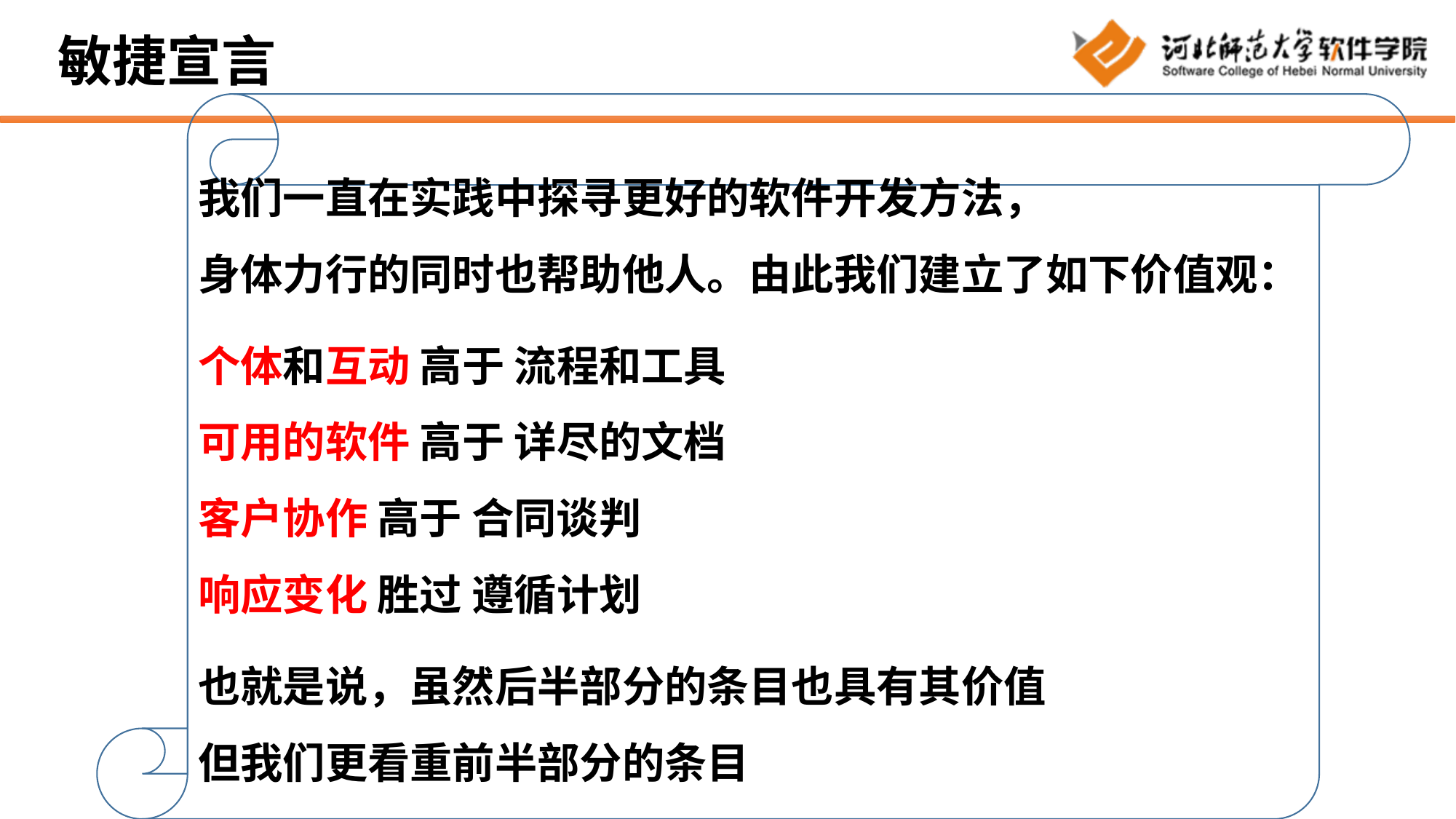

# 敏捷宣言

我们一直在实践中探寻更好的软件开发方法，
身体力行的同时也帮助他人。由此我们建立了如下价值观：
个体和互动 高于 流程和工具
可用的软件 高于 详尽的文档
客户协作 高于 合同谈判
响应变化 胜过 遵循计划
也就是说，虽然后半部分的条目也具有其价值
但我们更看重前半部分的条目